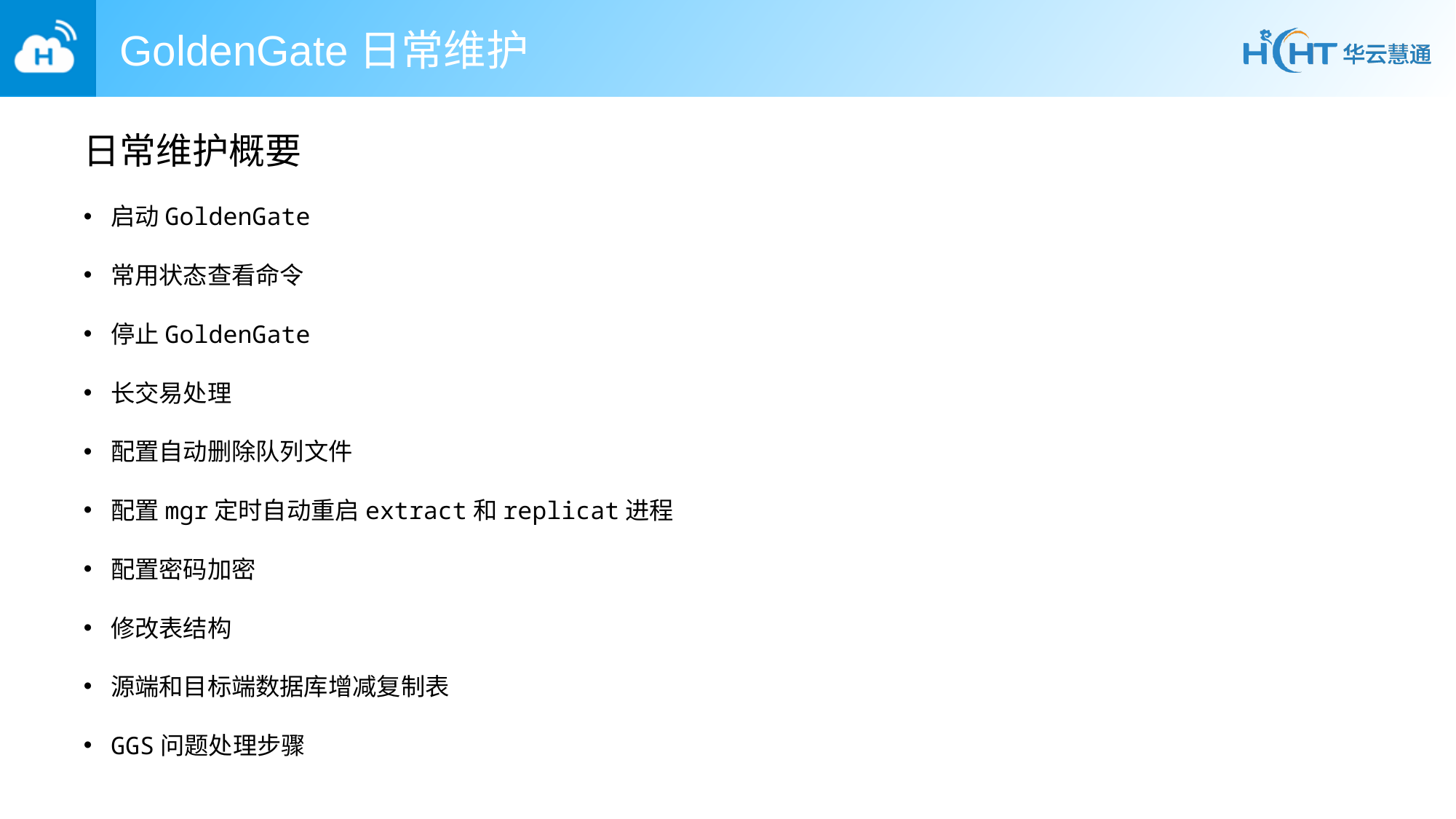

# GoldenGate日常维护
日常维护概要
启动GoldenGate
常用状态查看命令
停止GoldenGate
长交易处理
配置自动删除队列文件
配置mgr定时自动重启extract和replicat进程
配置密码加密
修改表结构
源端和目标端数据库增减复制表
GGS问题处理步骤